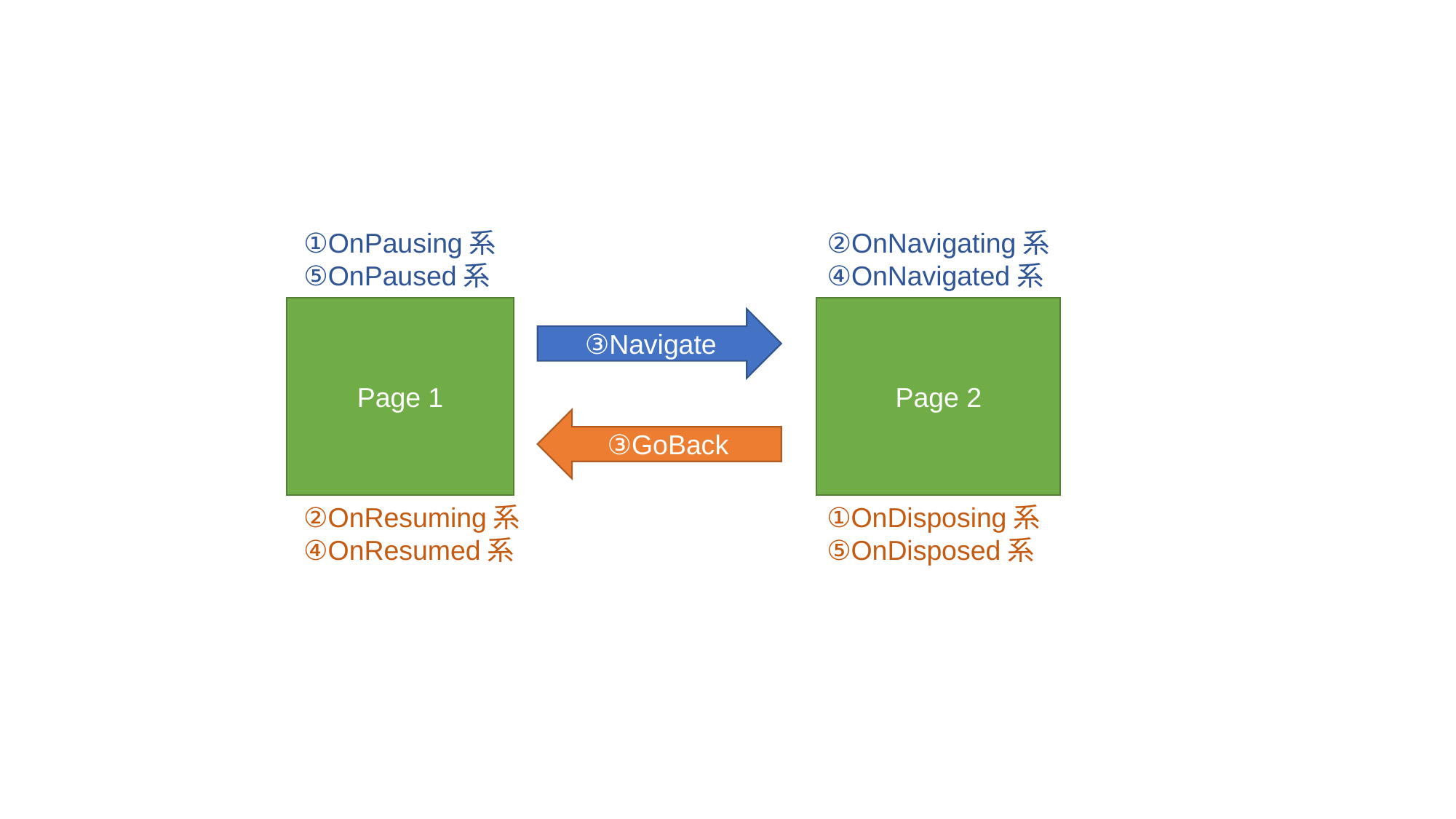

①OnPausing系
⑤OnPaused系
②OnNavigating系
④OnNavigated系
Page 1
Page 2
③Navigate
③GoBack
②OnResuming系
④OnResumed系
①OnDisposing系
⑤OnDisposed系